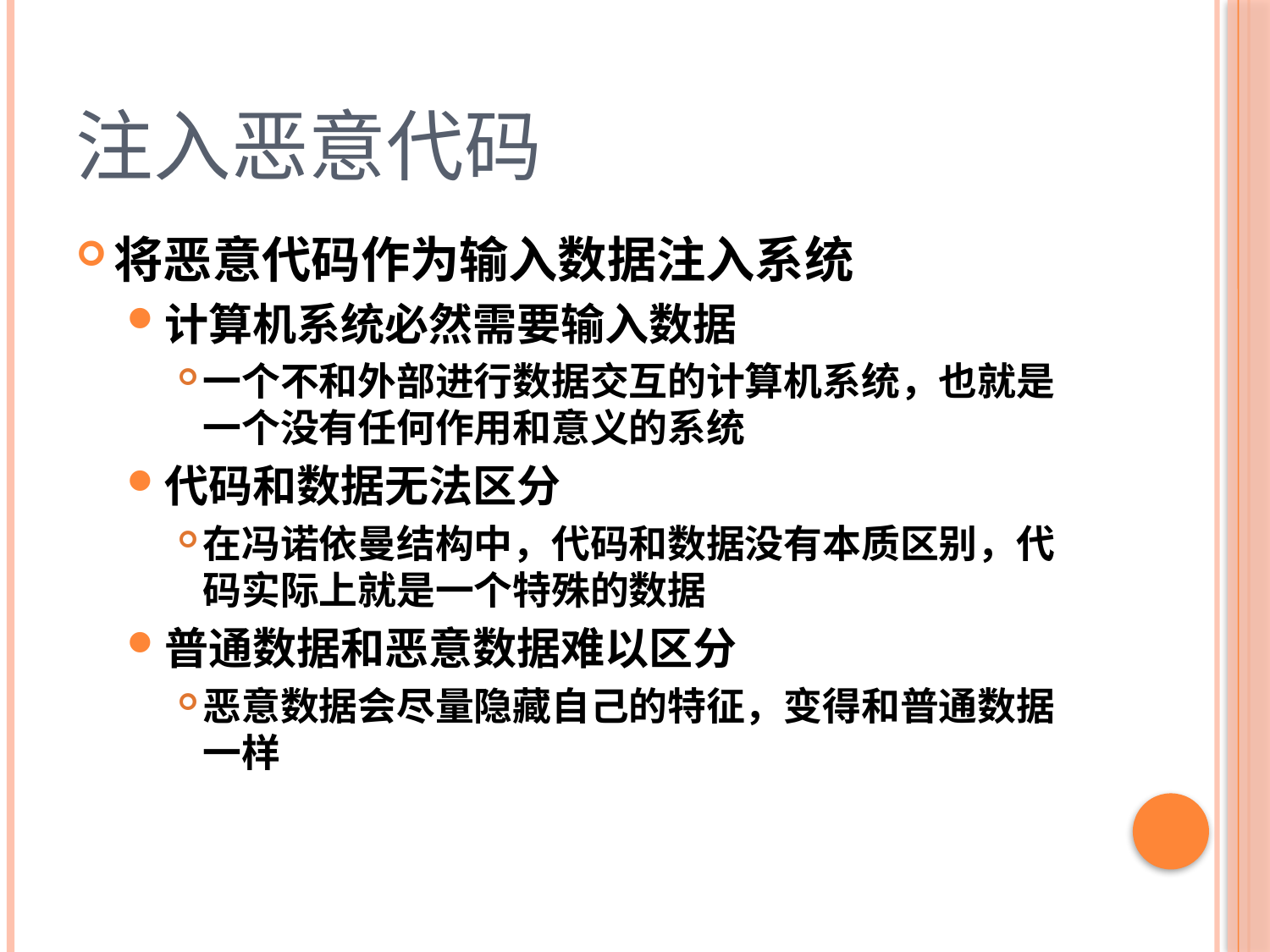

# 注入恶意代码
将恶意代码作为输入数据注入系统
计算机系统必然需要输入数据
一个不和外部进行数据交互的计算机系统，也就是一个没有任何作用和意义的系统
代码和数据无法区分
在冯诺依曼结构中，代码和数据没有本质区别，代码实际上就是一个特殊的数据
普通数据和恶意数据难以区分
恶意数据会尽量隐藏自己的特征，变得和普通数据一样